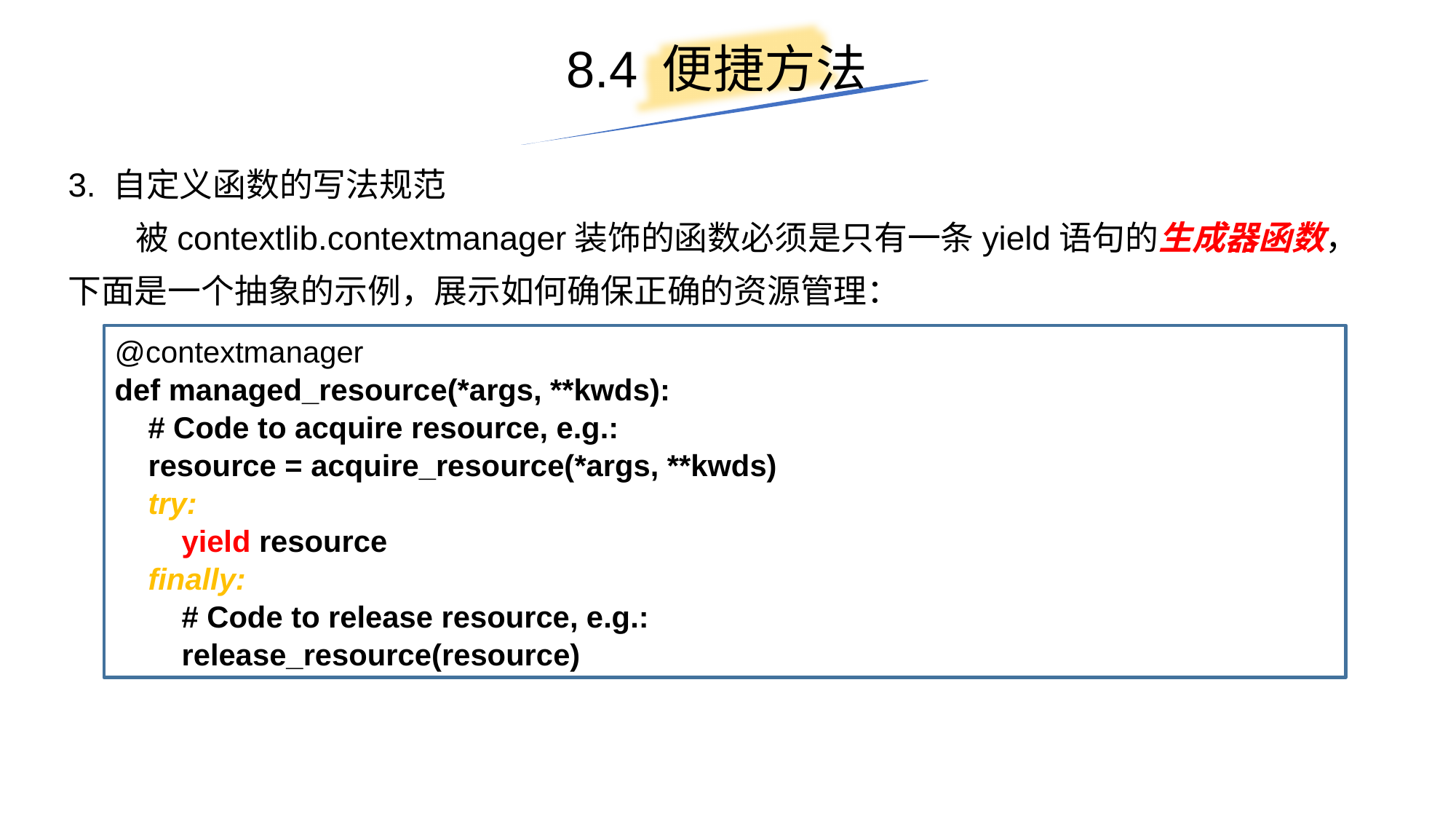

# 8.4 便捷方法

3. 自定义函数的写法规范
        被contextlib.contextmanager装饰的函数必须是只有一条yield语句的生成器函数，下面是一个抽象的示例，展示如何确保正确的资源管理：
@contextmanager
def managed_resource(*args, **kwds):
    # Code to acquire resource, e.g.:
    resource = acquire_resource(*args, **kwds)
    try:
        yield resource
    finally:
        # Code to release resource, e.g.:
        release_resource(resource)